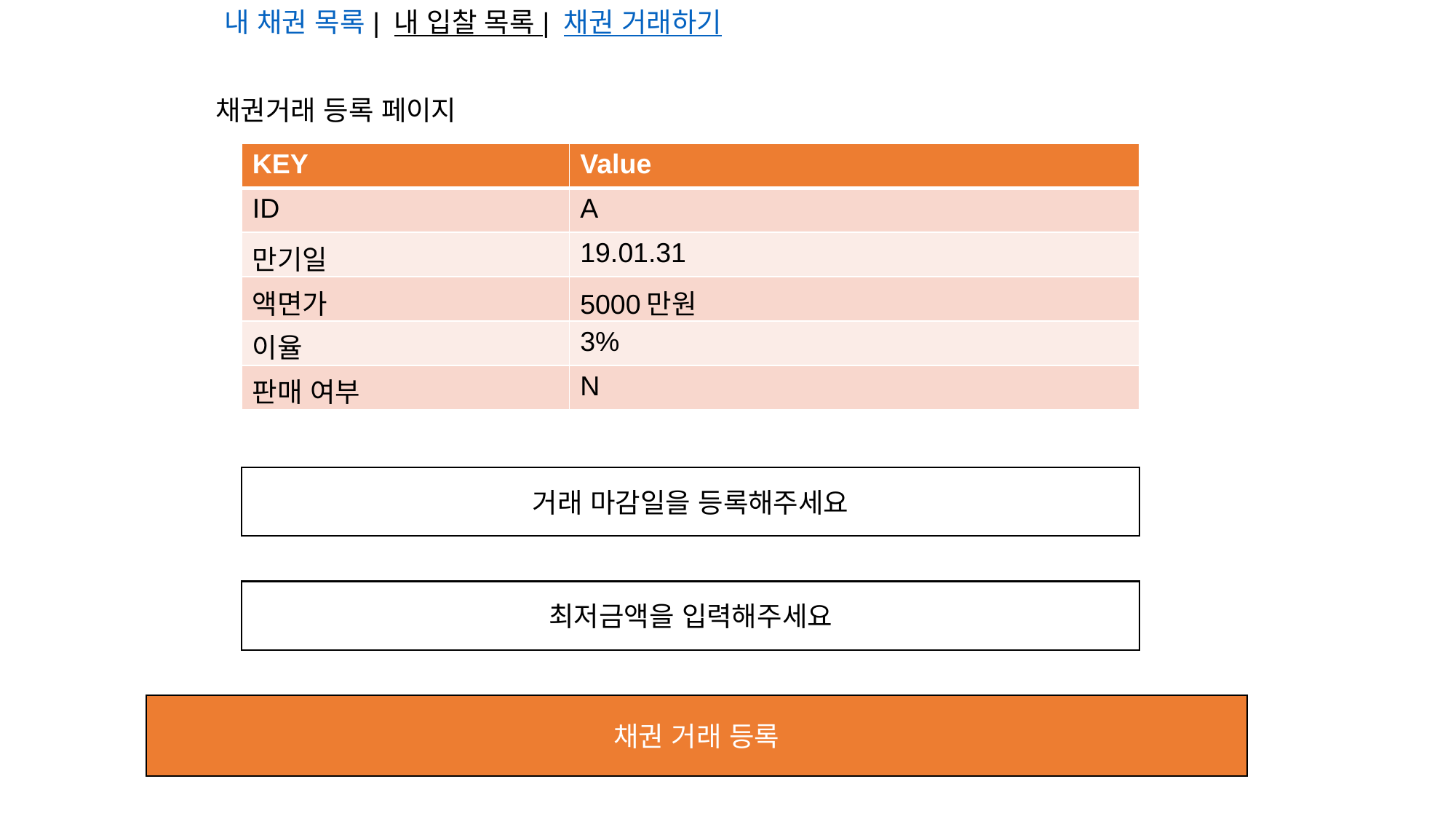

내 채권 목록 | 내 입찰 목록 | 채권 거래하기
채권거래 등록 페이지
| KEY | Value |
| --- | --- |
| ID | A |
| 만기일 | 19.01.31 |
| 액면가 | 5000만원 |
| 이율 | 3% |
| 판매 여부 | N |
거래 마감일을 등록해주세요
최저금액을 입력해주세요
채권 거래 등록